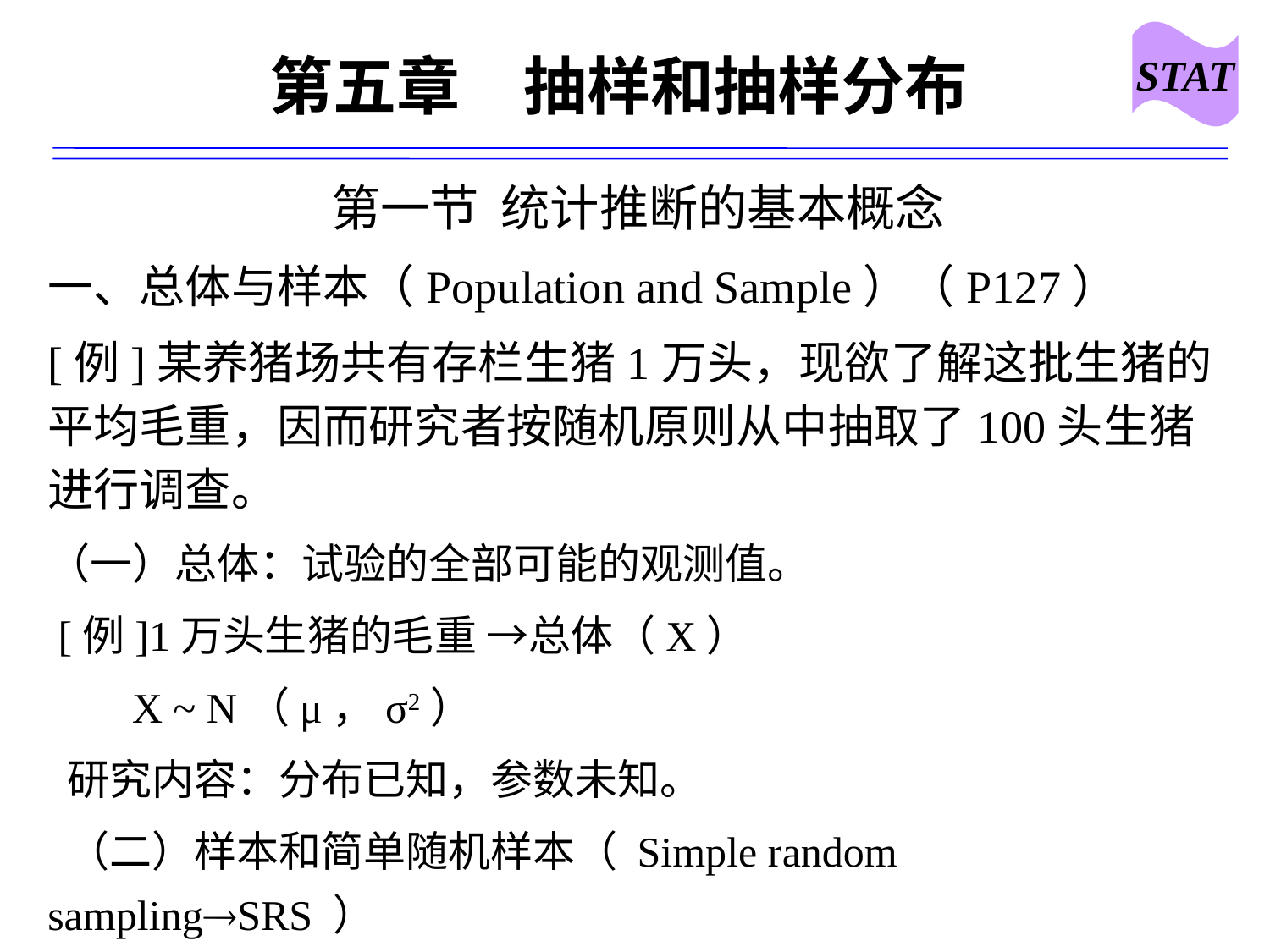

STAT
# 第五章　抽样和抽样分布

第一节  统计推断的基本概念
一、总体与样本（Population and Sample）（P127）
[例]某养猪场共有存栏生猪1万头，现欲了解这批生猪的平均毛重，因而研究者按随机原则从中抽取了100头生猪进行调查。
（一）总体：试验的全部可能的观测值。
 [例]1万头生猪的毛重 →总体（X）
        X ~ N（μ，σ2）
 研究内容：分布已知，参数未知。
 （二）样本和简单随机样本（ Simple random sampling→SRS ）